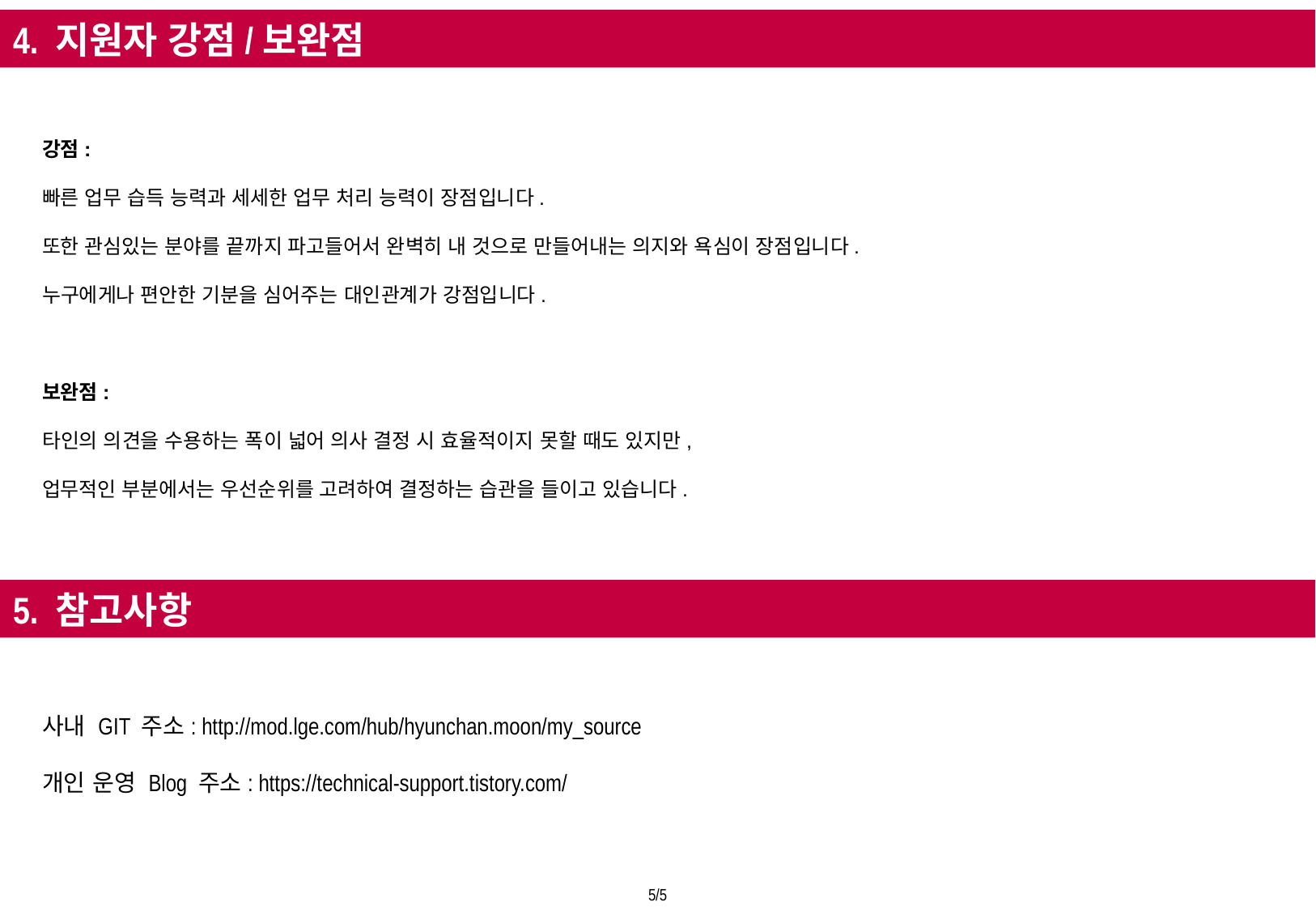

4. 지원자 강점/보완점
강점:
빠른 업무 습득 능력과 세세한 업무 처리 능력이 장점입니다.
또한 관심있는 분야를 끝까지 파고들어서 완벽히 내 것으로 만들어내는 의지와 욕심이 장점입니다.
누구에게나 편안한 기분을 심어주는 대인관계가 강점입니다.

보완점:
타인의 의견을 수용하는 폭이 넓어 의사 결정 시 효율적이지 못할 때도 있지만,
업무적인 부분에서는 우선순위를 고려하여 결정하는 습관을 들이고 있습니다.
5. 참고사항
사내 GIT 주소: http://mod.lge.com/hub/hyunchan.moon/my_source
개인 운영 Blog 주소: https://technical-support.tistory.com/
5/5